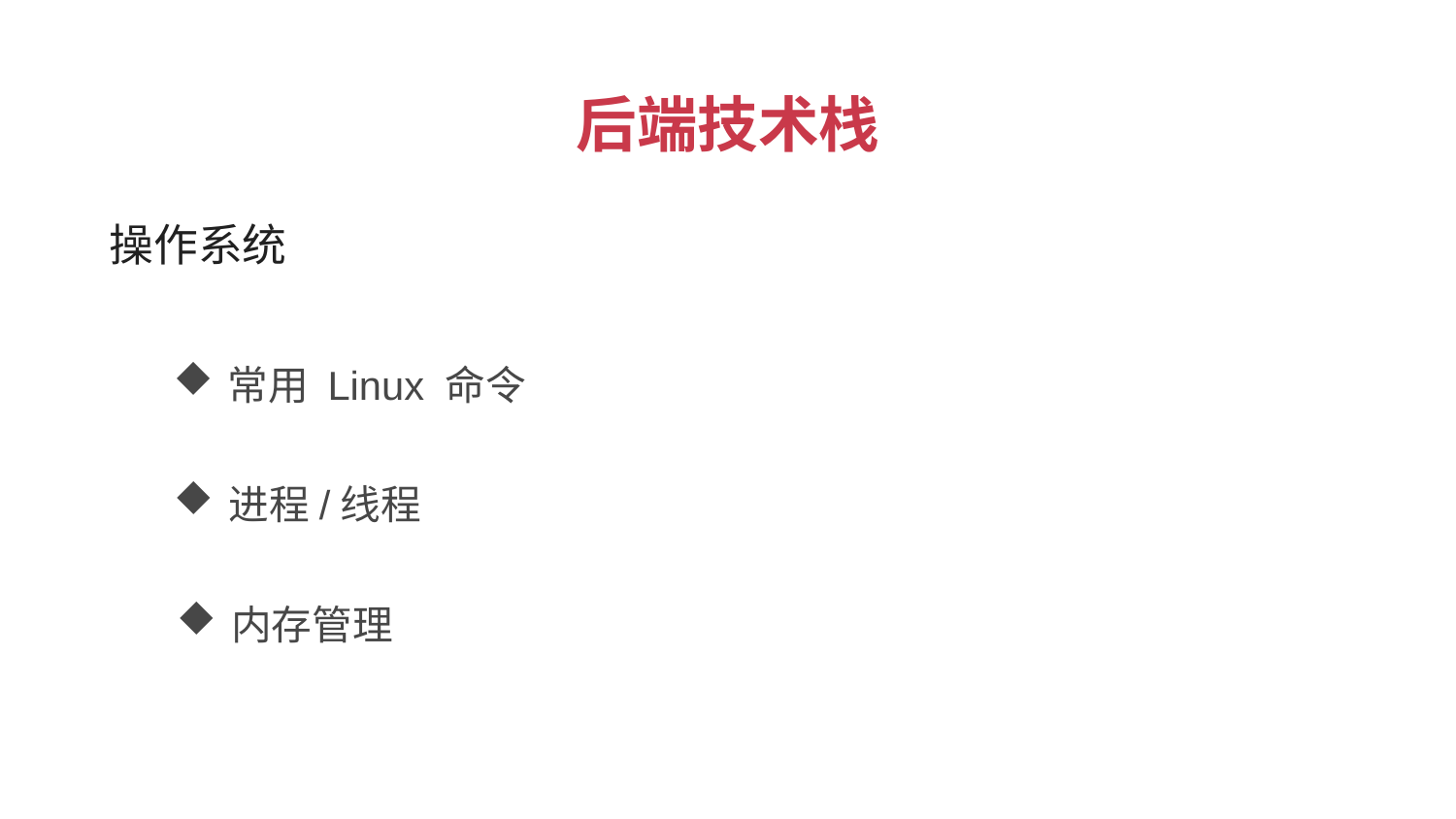

后端技术栈
 操作系统
常用 Linux 命令
进程/线程
内存管理